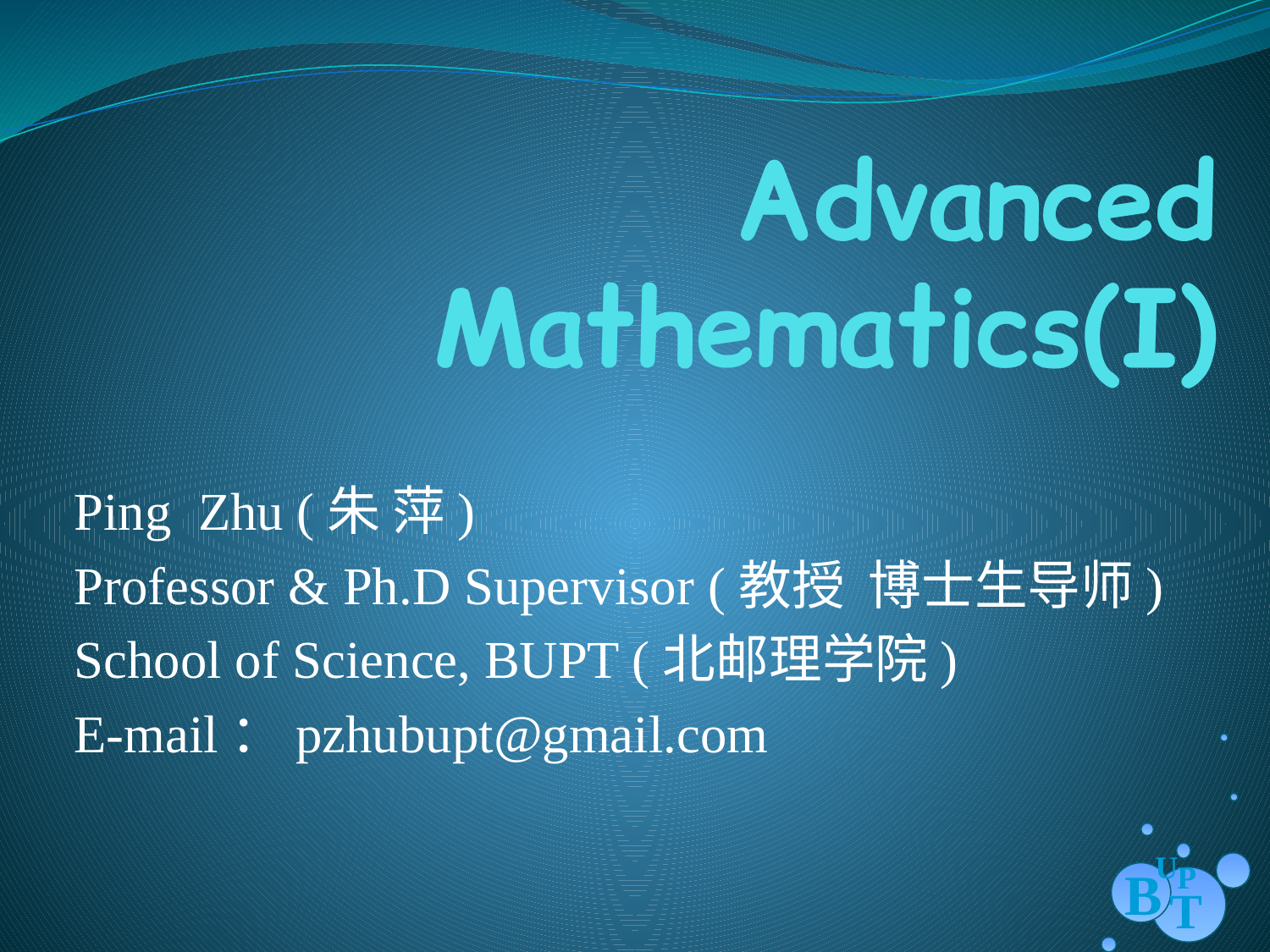

# Advanced Mathematics(I)
Ping  Zhu (朱 萍)
Professor & Ph.D Supervisor (教授  博士生导师)
School of Science, BUPT (北邮理学院)
E-mail：pzhubupt@gmail.com